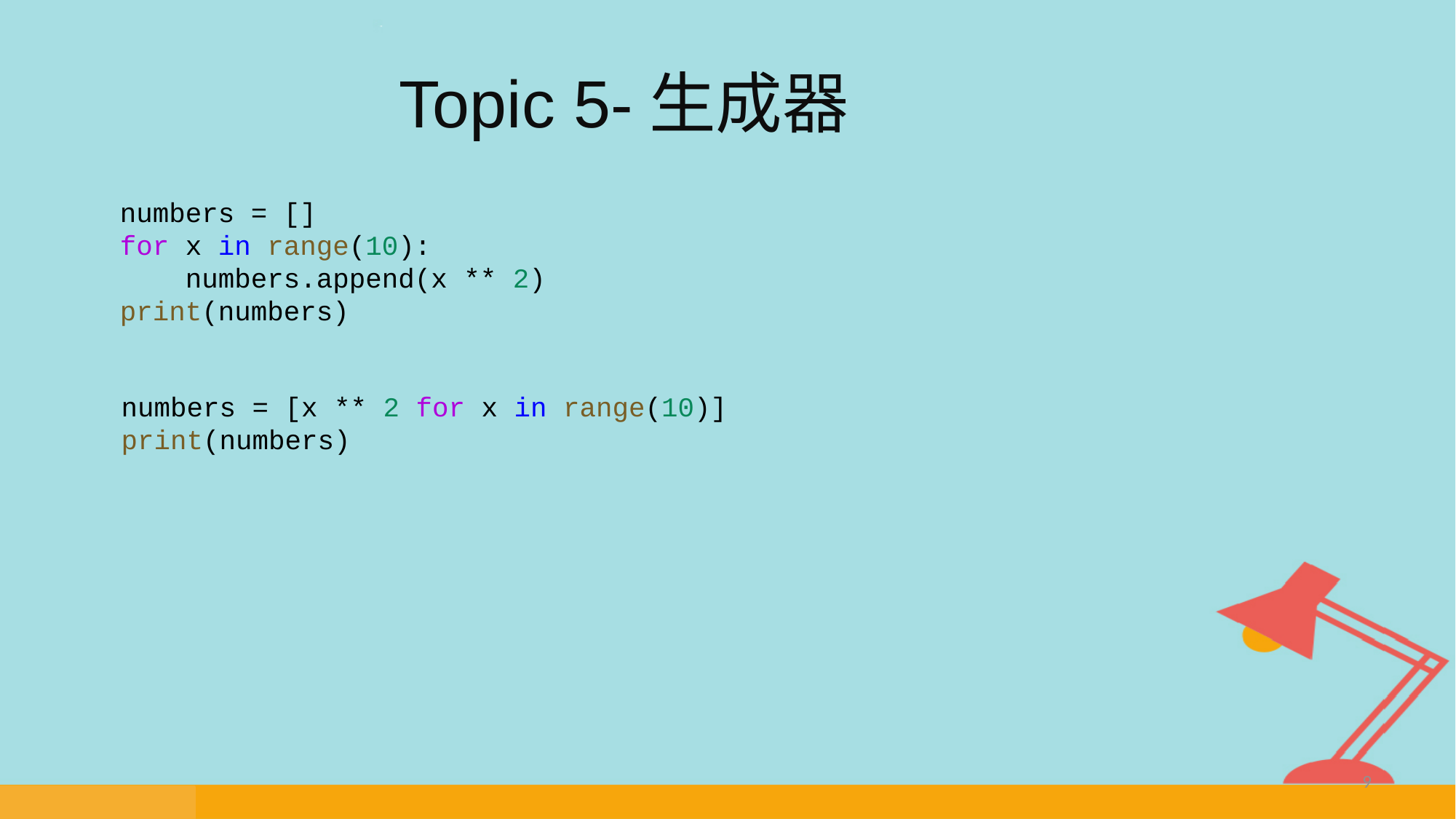

# Topic 5-生成器
numbers = []
for x in range(10):
    numbers.append(x ** 2)
print(numbers)

numbers = [x ** 2 for x in range(10)]
print(numbers)
9